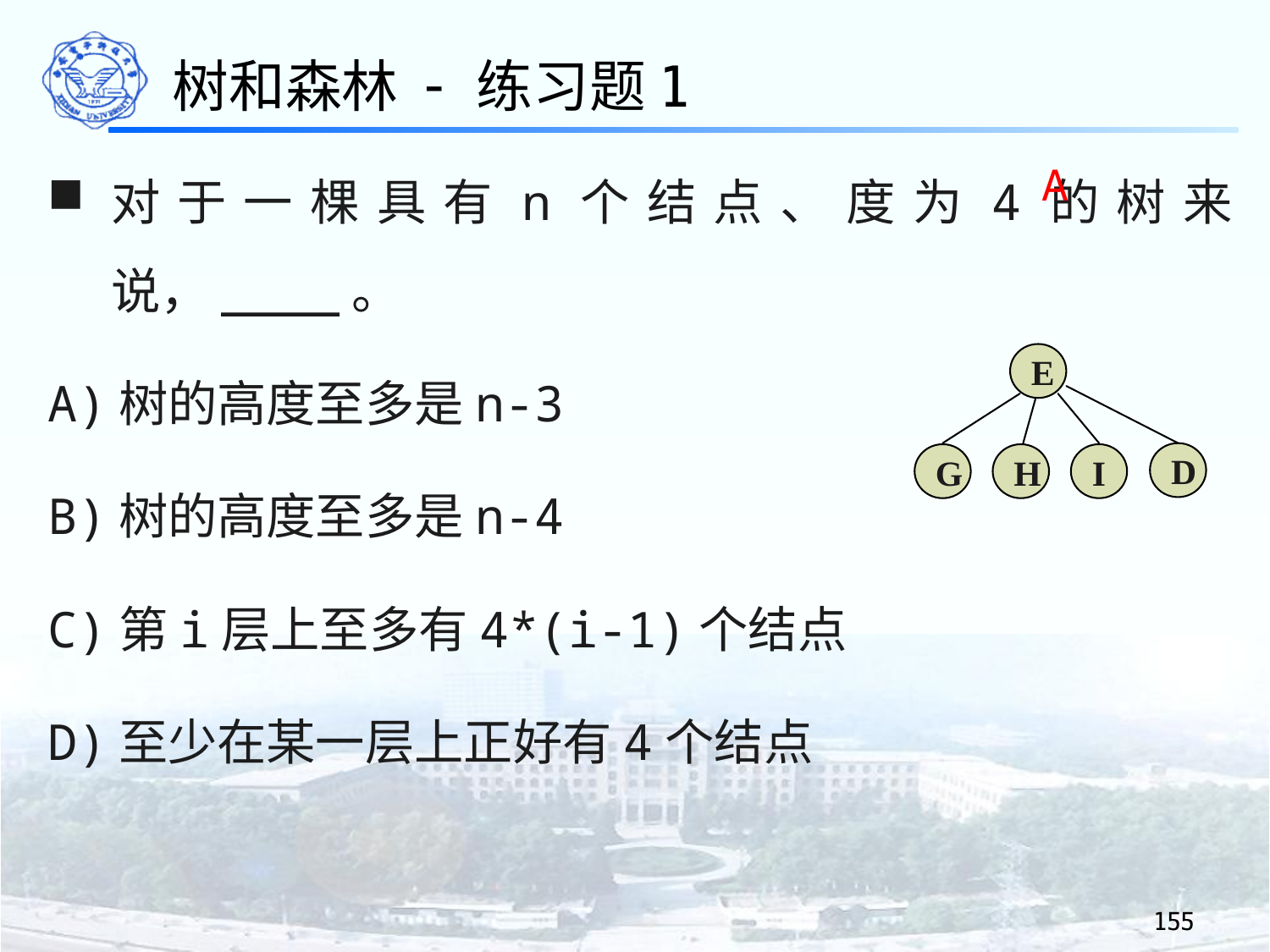

树和森林 - 练习题1
对于一棵具有n个结点、度为4的树来说，____。
A)树的高度至多是n-3
B)树的高度至多是n-4
C)第i层上至多有4*(i-1)个结点
D)至少在某一层上正好有4个结点
A

E

D

G

H

I
155